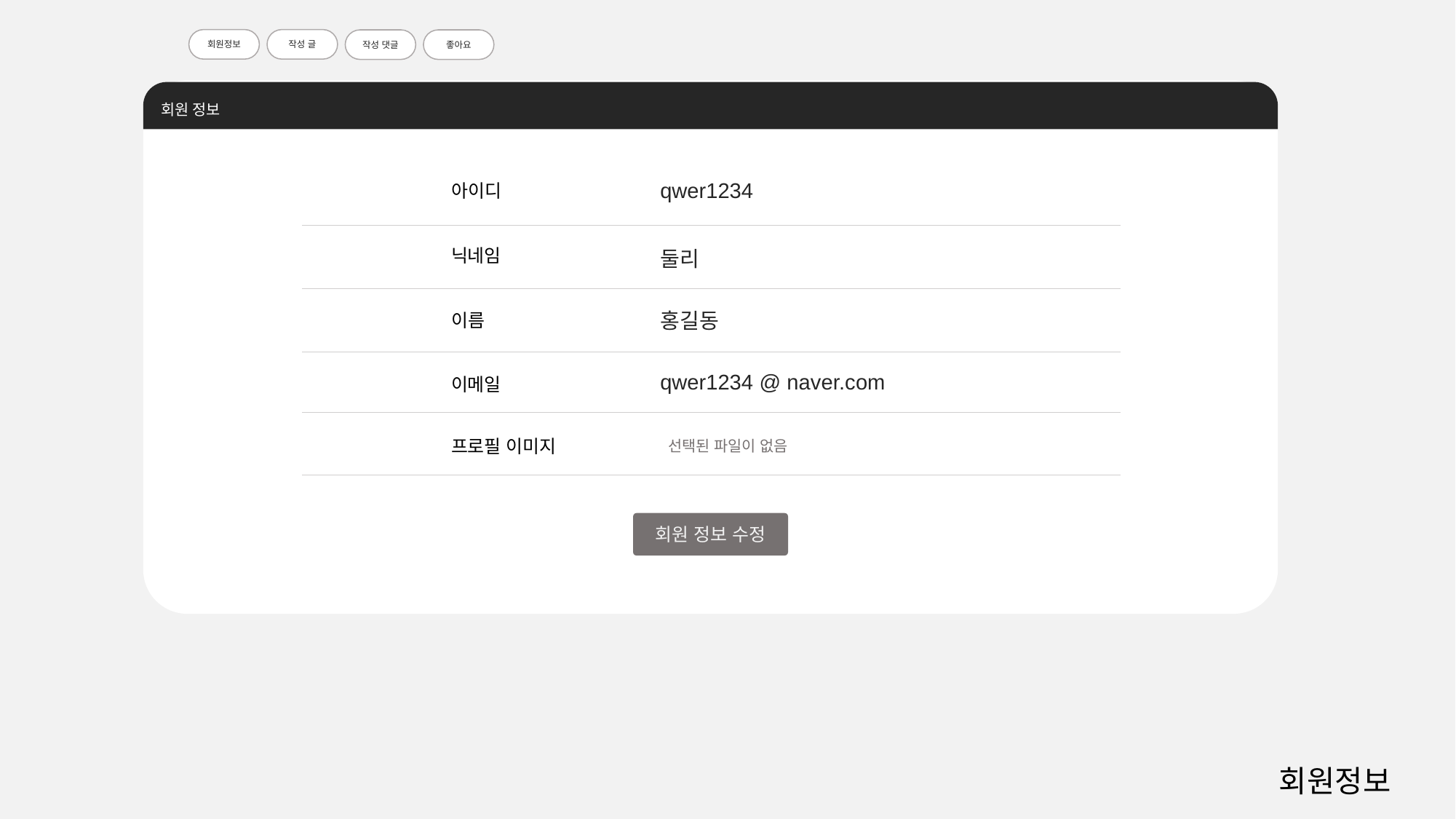

회원정보
작성 글
작성 댓글
좋아요

회원 정보
qwer1234
아이디
둘리
닉네임
홍길동
이름
qwer1234 @ naver.com
이메일
선택된 파일이 없음
프로필 이미지
회원 정보 수정
회원정보